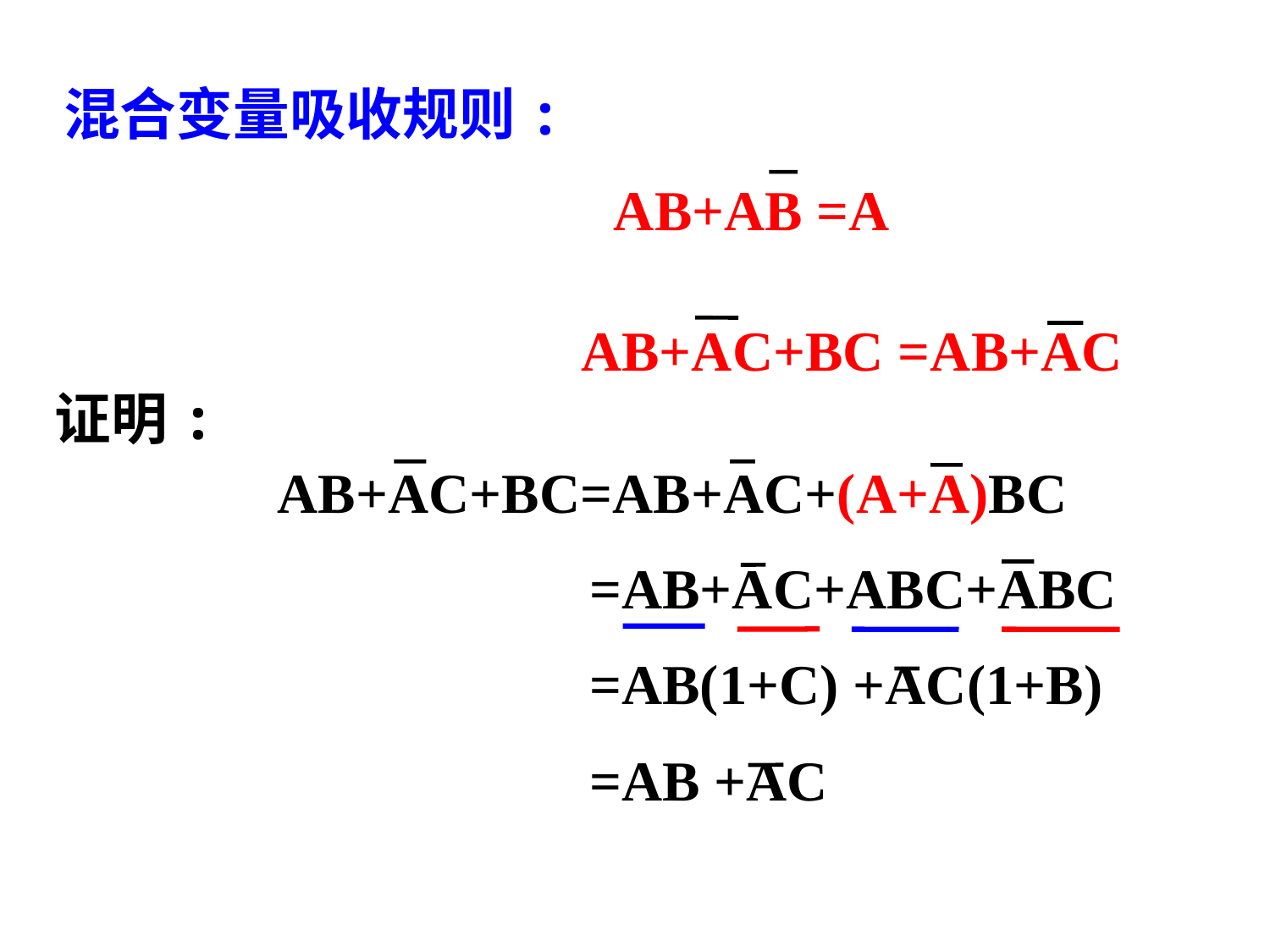

混合变量吸收规则:

AB+AB =A

AB+AC+BC =AB+AC

证明:

AB+AC+BC=AB+AC+(A+A)BC
                      =AB+AC+ABC+ABC
                      =AB(1+C) +AC(1+B)
                      =AB +AC